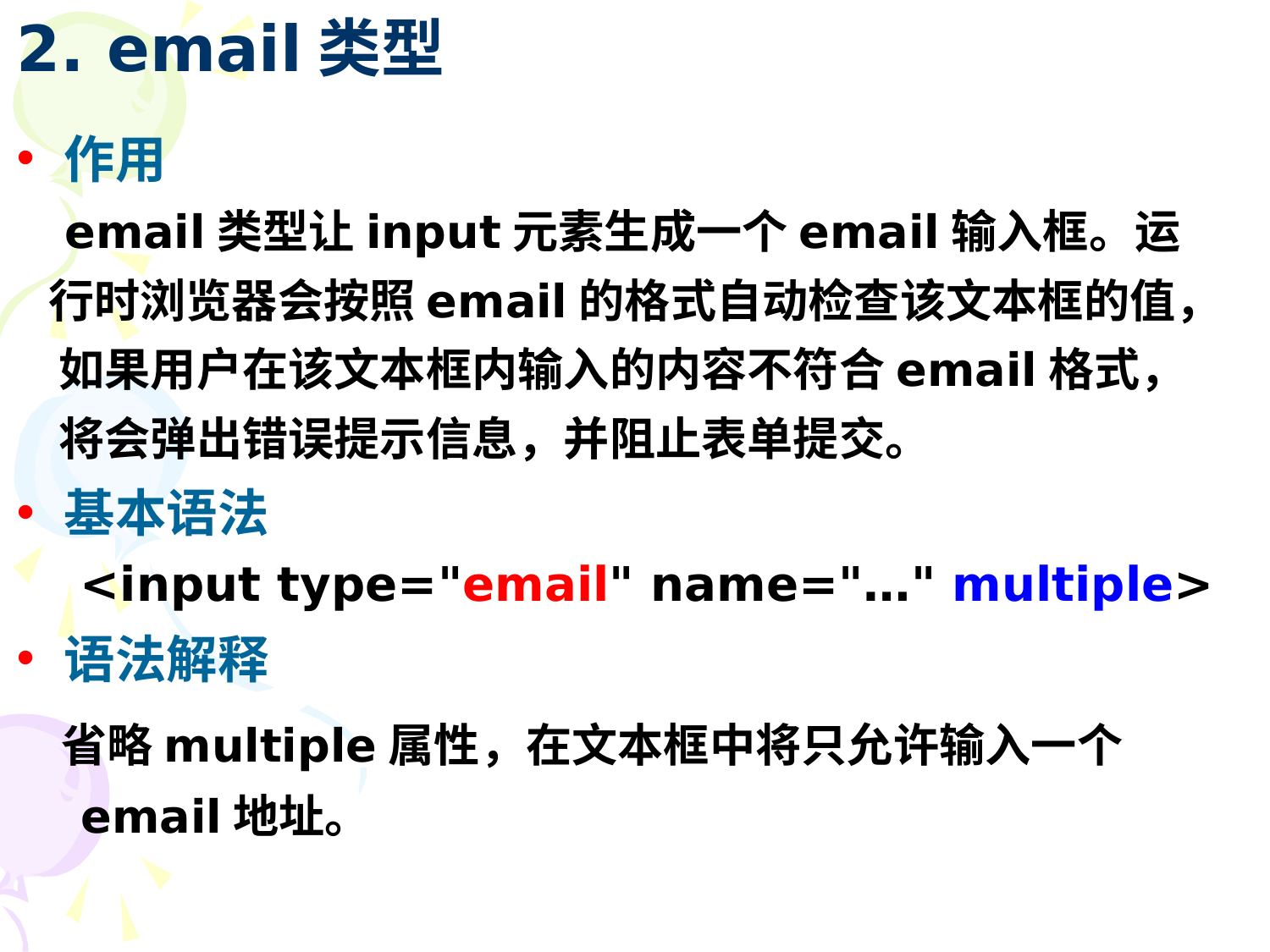

2. email类型
作用
   email类型让input元素生成一个email输入框。运
  行时浏览器会按照email的格式自动检查该文本框的值，
   如果用户在该文本框内输入的内容不符合email格式，
   将会弹出错误提示信息，并阻止表单提交。
基本语法
<input type="email" name="…" multiple>
语法解释
   省略multiple属性，在文本框中将只允许输入一个
    email地址。